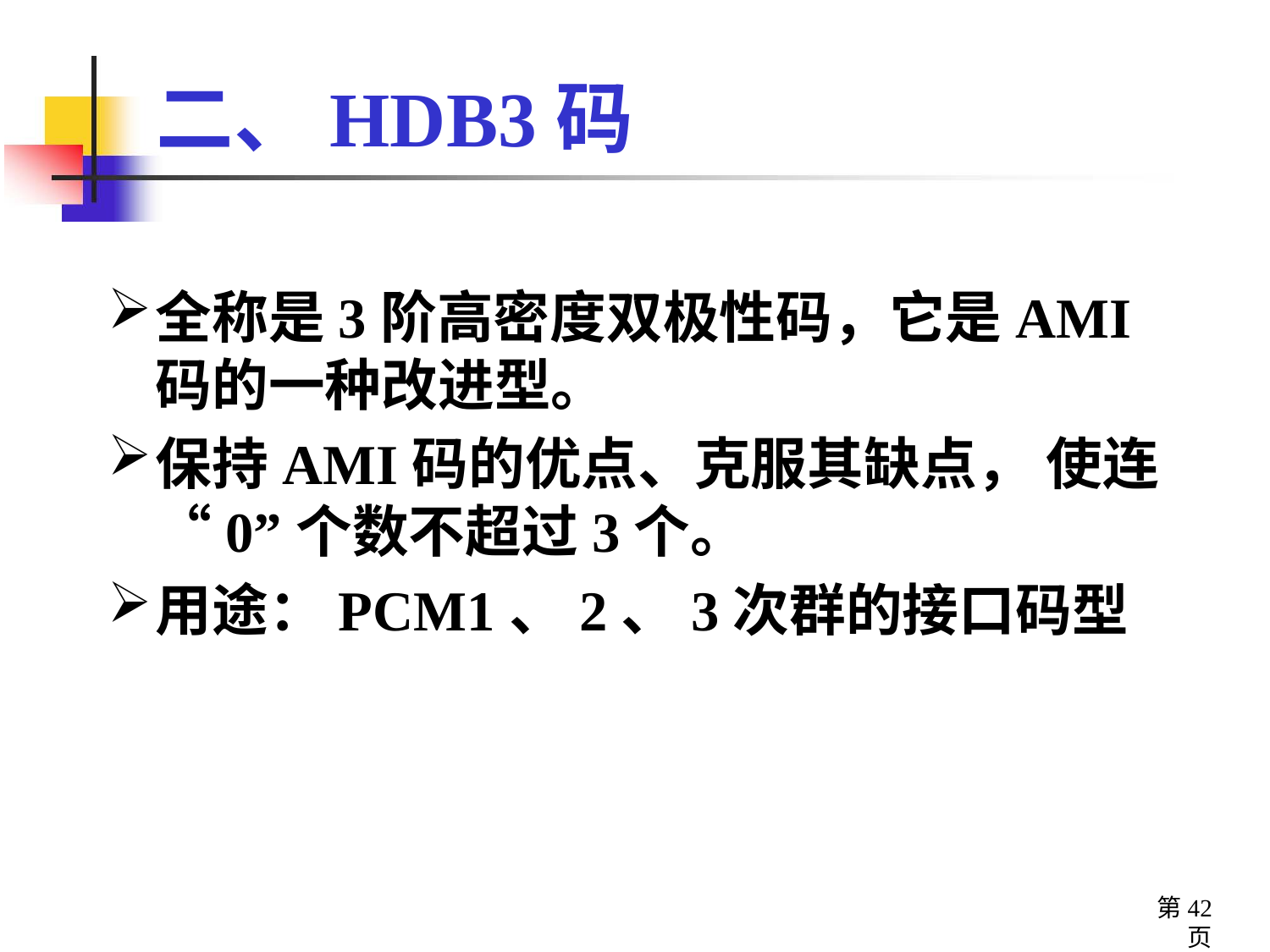

# 二、HDB3码
全称是3阶高密度双极性码，它是AMI码的一种改进型。
保持AMI码的优点、克服其缺点， 使连“0”个数不超过3个。
用途：PCM1、2、3次群的接口码型
第42页